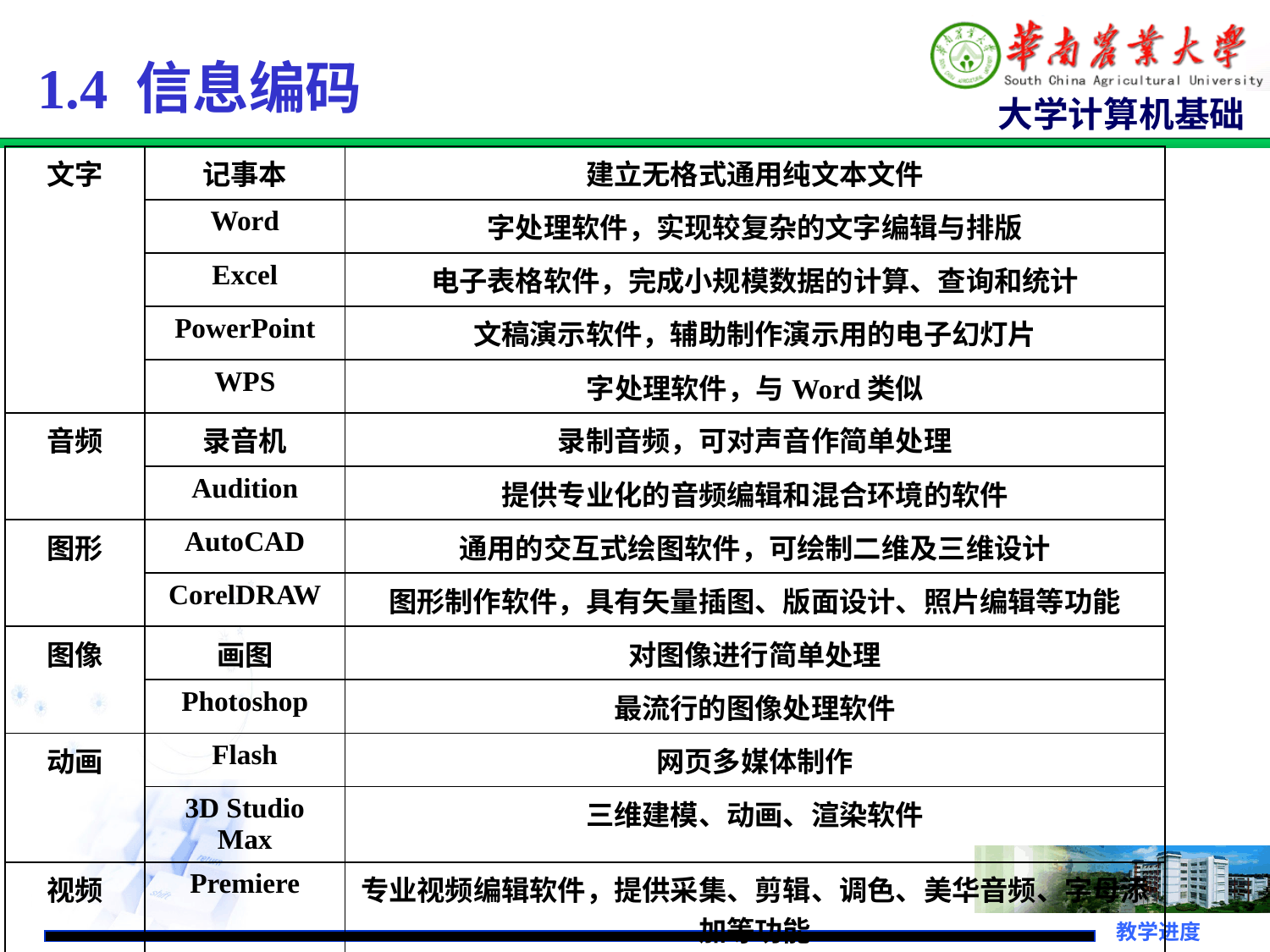

1.4 信息编码
| 文字 | 记事本 | 建立无格式通用纯文本文件 |
| --- | --- | --- |
|  | Word | 字处理软件，实现较复杂的文字编辑与排版 |
|  | Excel | 电子表格软件，完成小规模数据的计算、查询和统计 |
|  | PowerPoint | 文稿演示软件，辅助制作演示用的电子幻灯片 |
|  | WPS | 字处理软件，与Word类似 |
| 音频 | 录音机 | 录制音频，可对声音作简单处理 |
|  | Audition | 提供专业化的音频编辑和混合环境的软件 |
| 图形 | AutoCAD | 通用的交互式绘图软件，可绘制二维及三维设计 |
|  | CorelDRAW | 图形制作软件，具有矢量插图、版面设计、照片编辑等功能 |
| 图像 | 画图 | 对图像进行简单处理 |
|  | Photoshop | 最流行的图像处理软件 |
| 动画 | Flash | 网页多媒体制作 |
|  | 3D Studio Max | 三维建模、动画、渲染软件 |
| 视频 | Premiere | 专业视频编辑软件，提供采集、剪辑、调色、美华音频、字母添加等功能 |
|  | 会声会影 | 专业的视频编辑软件，与Premiere类似 |